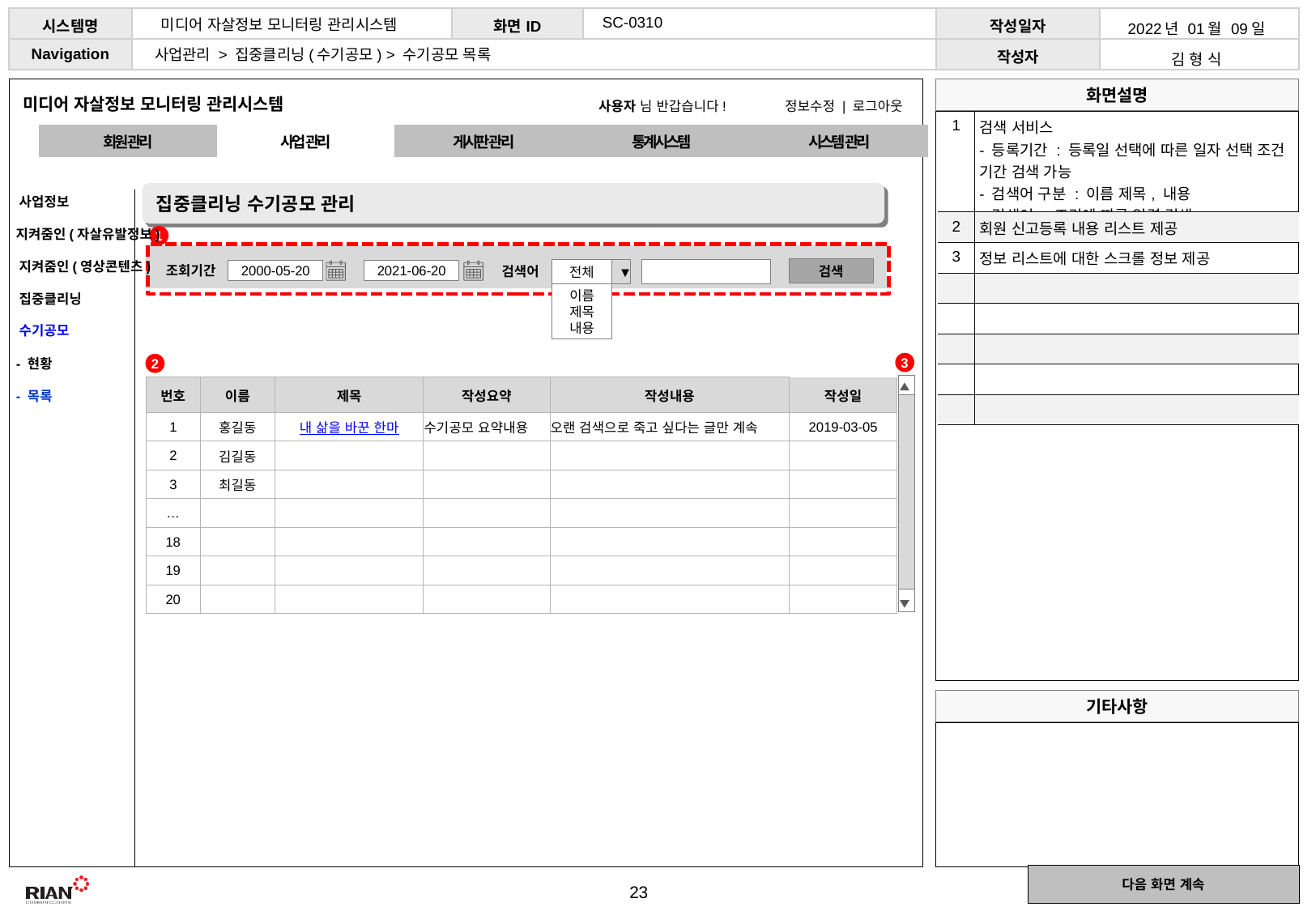

SC-0310
미디어 자살정보 모니터링 관리시스템
| 2022년 01월 09일 |
| --- |
| 김 형 식 |
사업관리 > 집중클리닝(수기공모) > 수기공모 목록
미디어 자살정보 모니터링 관리시스템
사용자 님 반갑습니다!
정보수정 | 로그아웃
| 1 | 검색 서비스 - 등록기간 : 등록일 선택에 따른 일자 선택 조건 기간 검색 가능 - 검색어 구분 : 이름 제목, 내용 - 검색어 : 조건에 따른 입력 검색 |
| --- | --- |
| 2 | 회원 신고등록 내용 리스트 제공 |
| 3 | 정보 리스트에 대한 스크롤 정보 제공 |
|  |  |
|  |  |
|  |  |
|  |  |
|  |  |
| 회원 관리 | 사업 관리 | 게시판 관리 | 통계시스템 | 시스템 관리 |
| --- | --- | --- | --- | --- |
 사업정보
 지켜줌인(자살유발정보)
 지켜줌인(영상콘텐츠)
 집중클리닝
 수기공모
 - 현황
 - 목록
집중클리닝 수기공모 관리
1

조회기간
2000-05-20

2021-06-20

검색어
전체
▼

검색
이름
제목
내용
3
2
◀

▶
| 번호 | 이름 | 제목 | 작성요약 | 작성내용 | 작성일 |
| --- | --- | --- | --- | --- | --- |
| 1 | 홍길동 | 내 삶을 바꾼 한마 | 수기공모 요약내용 | 오랜 검색으로 죽고 싶다는 글만 계속 | 2019-03-05 |
| 2 | 김길동 |  |  |  |  |
| 3 | 최길동 |  |  |  |  |
| … |  |  |  |  |  |
| 18 |  |  |  |  |  |
| 19 |  |  |  |  |  |
| 20 |  |  |  |  |  |